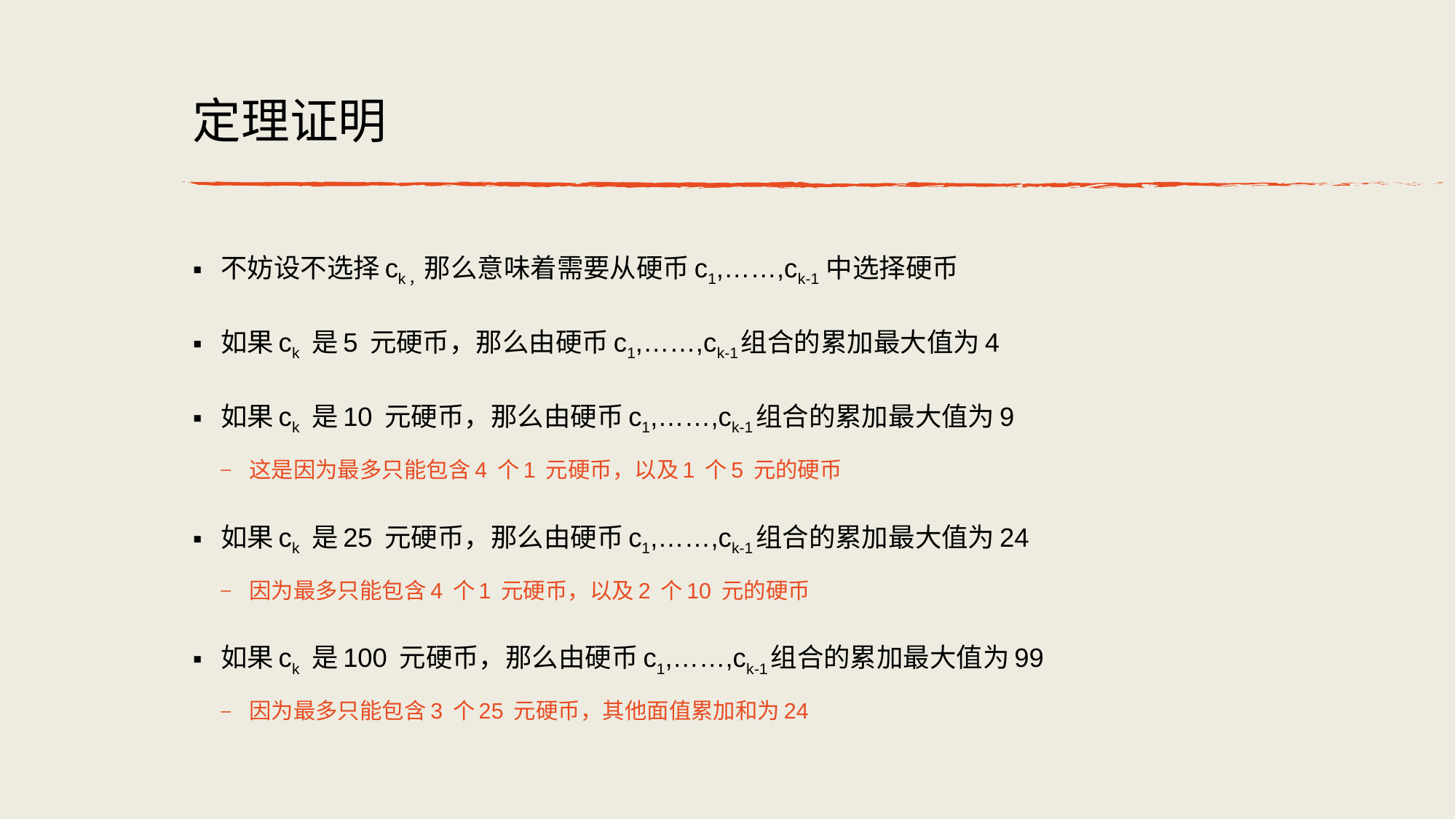

# 定理证明
不妨设不选择ck，那么意味着需要从硬币c1,……,ck-1 中选择硬币
如果ck 是5 元硬币，那么由硬币c1,……,ck-1组合的累加最⼤值为4
如果ck 是10 元硬币，那么由硬币c1,……,ck-1组合的累加最⼤值为9
这是因为最多只能包含4 个1 元硬币，以及1 个5 元的硬币
如果ck 是25 元硬币，那么由硬币c1,……,ck-1组合的累加最⼤值为24
因为最多只能包含4 个1 元硬币，以及2 个10 元的硬币
如果ck 是100 元硬币，那么由硬币c1,……,ck-1组合的累加最⼤值为99
因为最多只能包含3 个25 元硬币，其他⾯值累加和为24